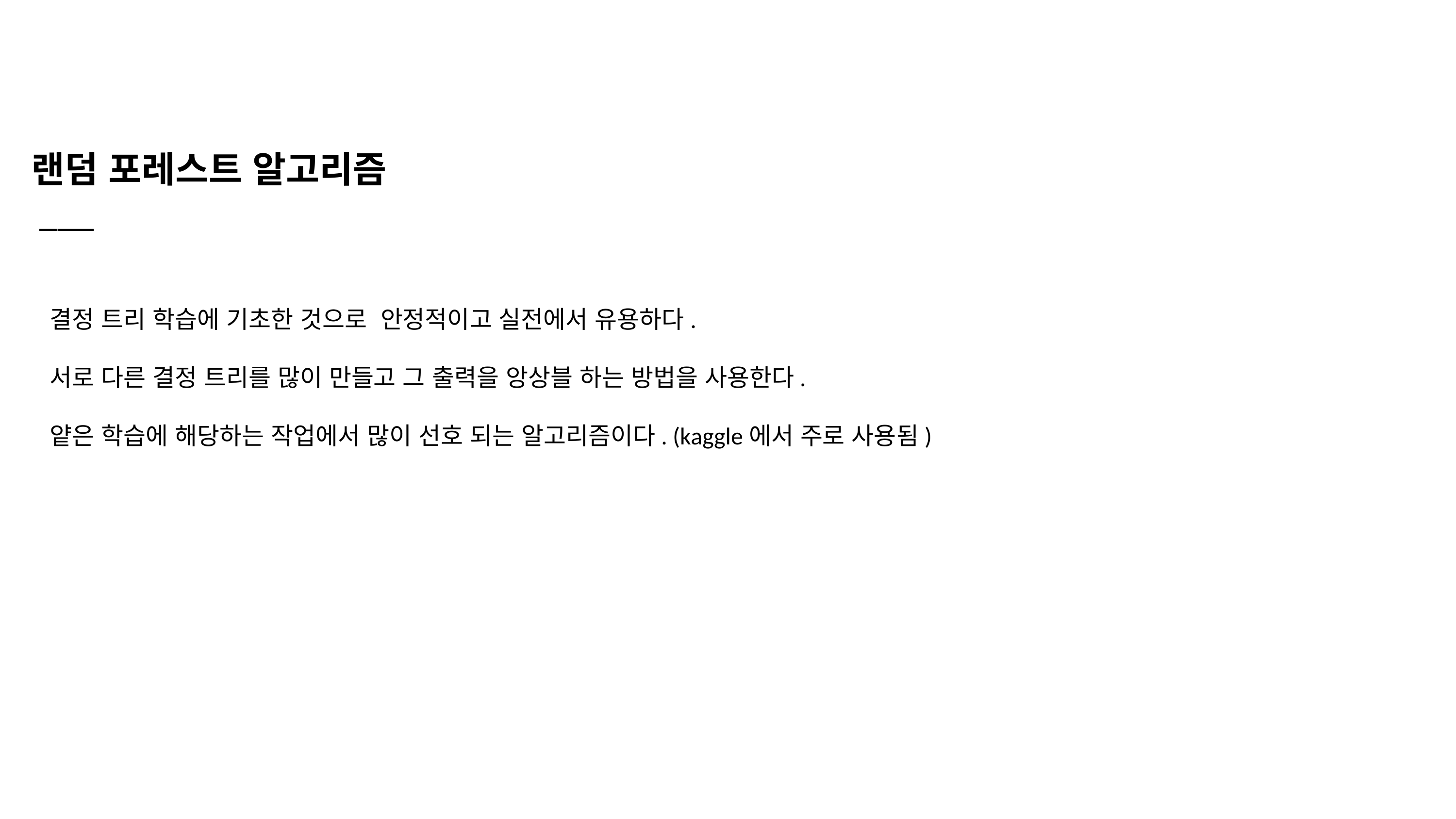

랜덤 포레스트 알고리즘
 ___
결정 트리 학습에 기초한 것으로  안정적이고 실전에서 유용하다.

서로 다른 결정 트리를 많이 만들고 그 출력을 앙상블 하는 방법을 사용한다.

얕은 학습에 해당하는 작업에서 많이 선호 되는 알고리즘이다. (kaggle에서 주로 사용됨)